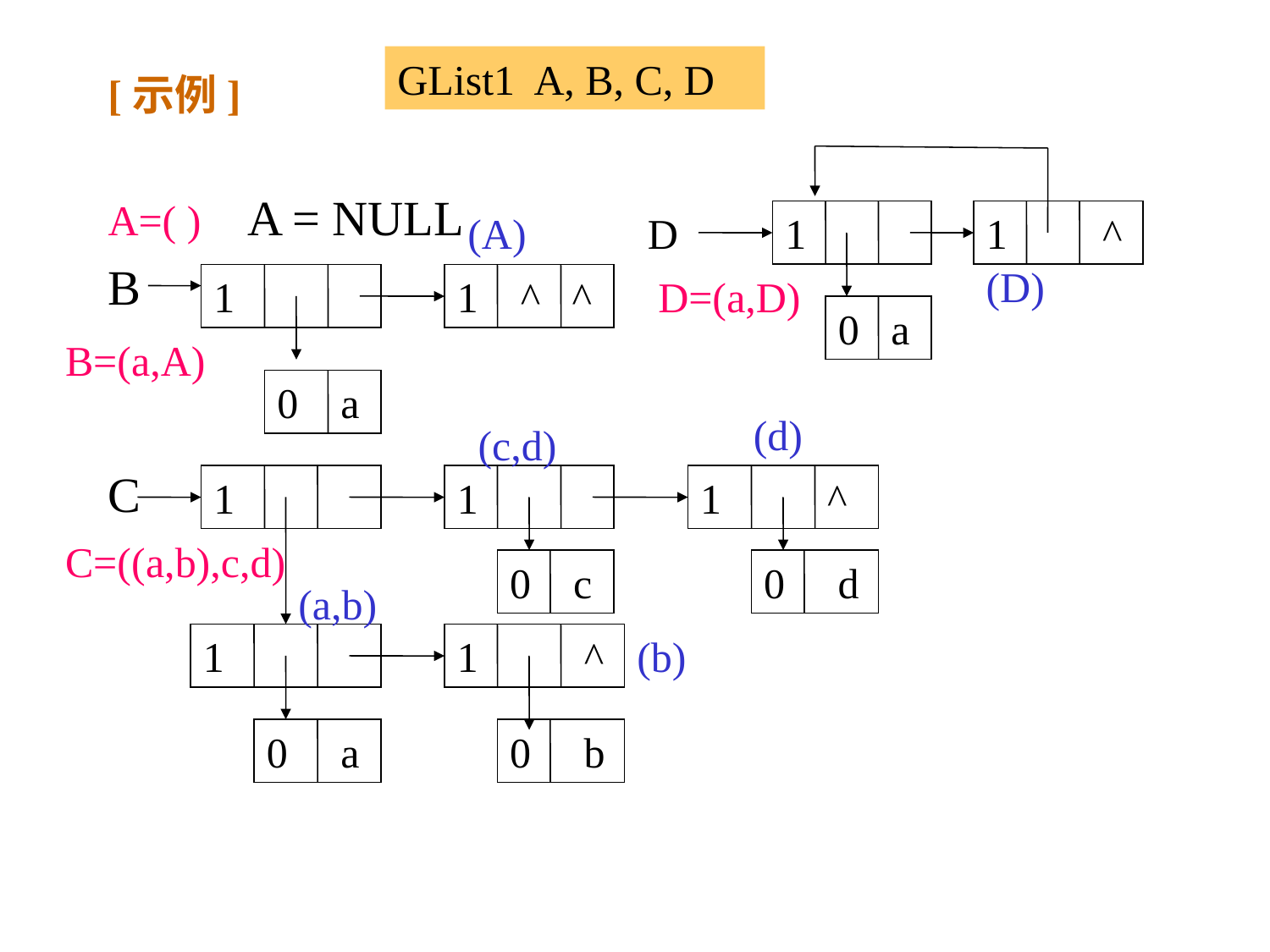

# [示例]
GList1  A, B, C, D

A=( )    A = NULL
B

C
(A)
D
1

1         ^

(D)
1

1    ^   ^

D=(a,D)

0   a

B=(a,A)
0    a

(d)
(c,d)
1

1

1          ^

C=((a,b),c,d)
0    c

0     d

(a,b)
1

1          ^

(b)

0     a

0     b